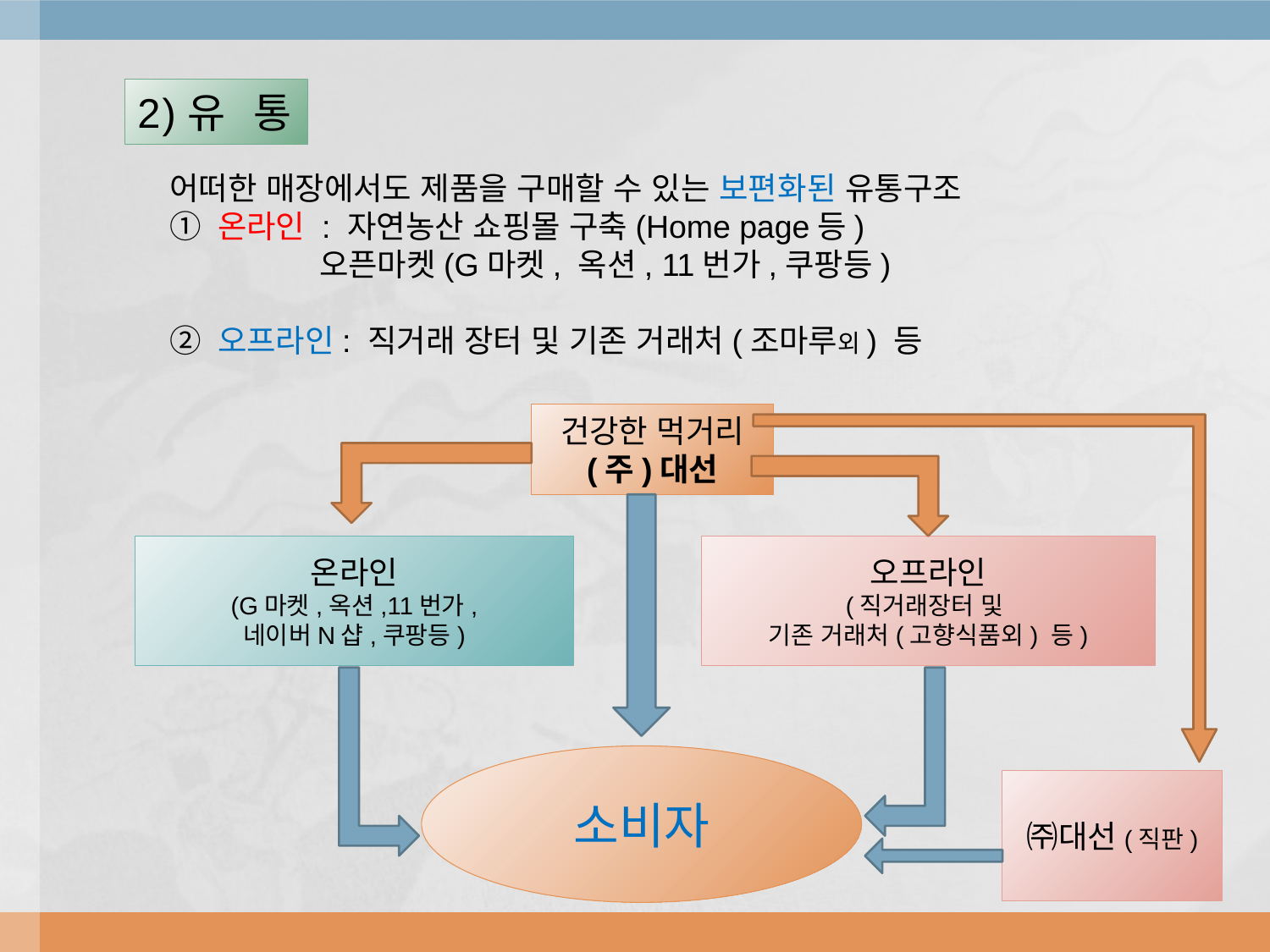

# 2)유  통
어떠한 매장에서도 제품을 구매할 수 있는 보편화된 유통구조
① 온라인 : 자연농산 쇼핑몰 구축(Home page등)
                오픈마켓(G마켓, 옥션, 11번가,쿠팡등)

② 오프라인: 직거래 장터 및 기존 거래처(조마루외) 등

건강한 먹거리
(주)대선

온라인
(G마켓,옥션,11번가,
네이버N샵,쿠팡등)
오프라인
(직거래장터 및
기존 거래처(고향식품외) 등)

소비자
㈜대선(직판)